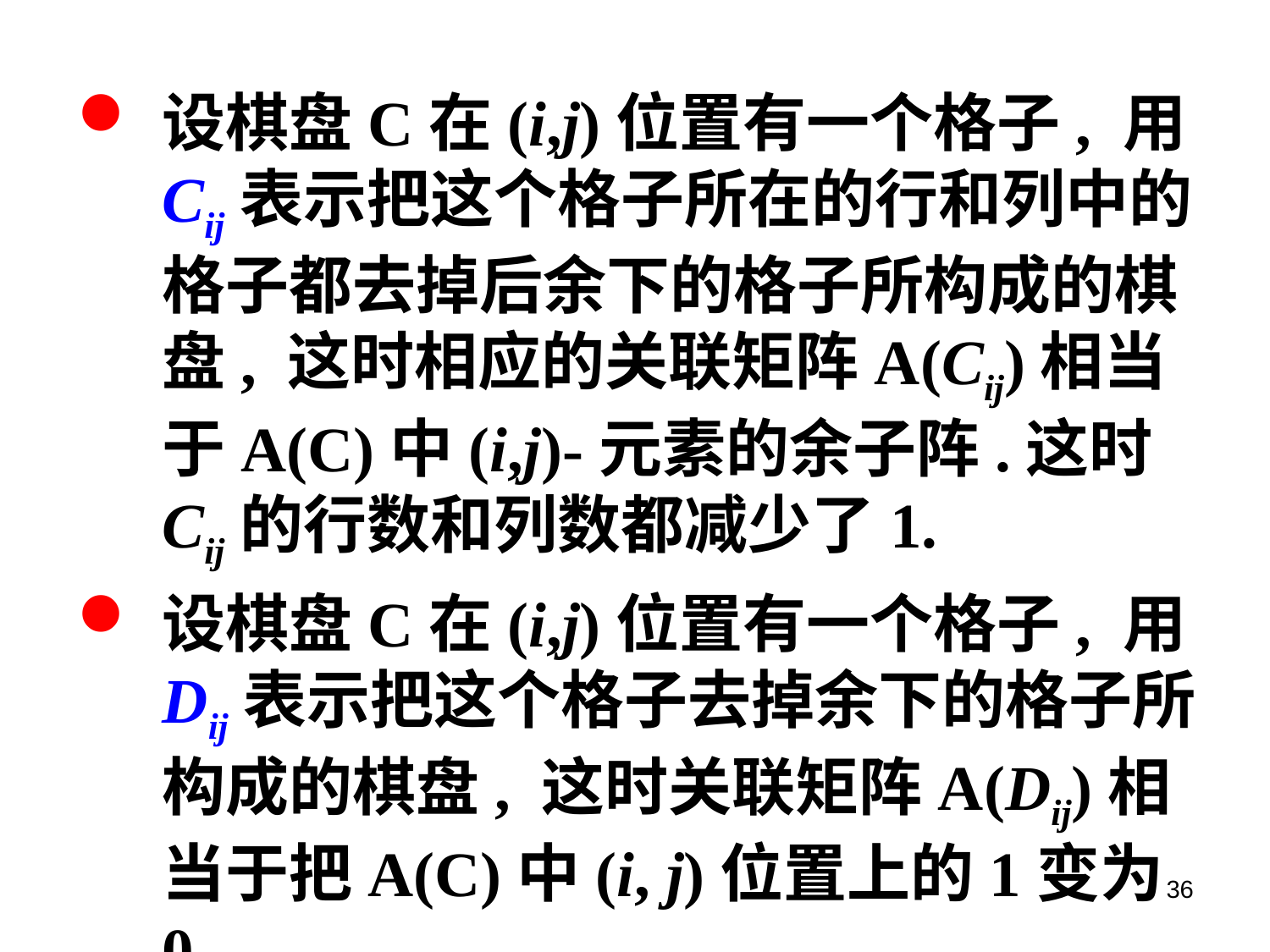

设棋盘C在(i,j)位置有一个格子, 用Cij表示把这个格子所在的行和列中的格子都去掉后余下的格子所构成的棋盘, 这时相应的关联矩阵A(Cij)相当于A(C)中(i,j)-元素的余子阵.这时Cij的行数和列数都减少了1.
设棋盘C在(i,j)位置有一个格子, 用Dij表示把这个格子去掉余下的格子所构成的棋盘, 这时关联矩阵A(Dij)相当于把A(C)中(i, j)位置上的1变为0.

36